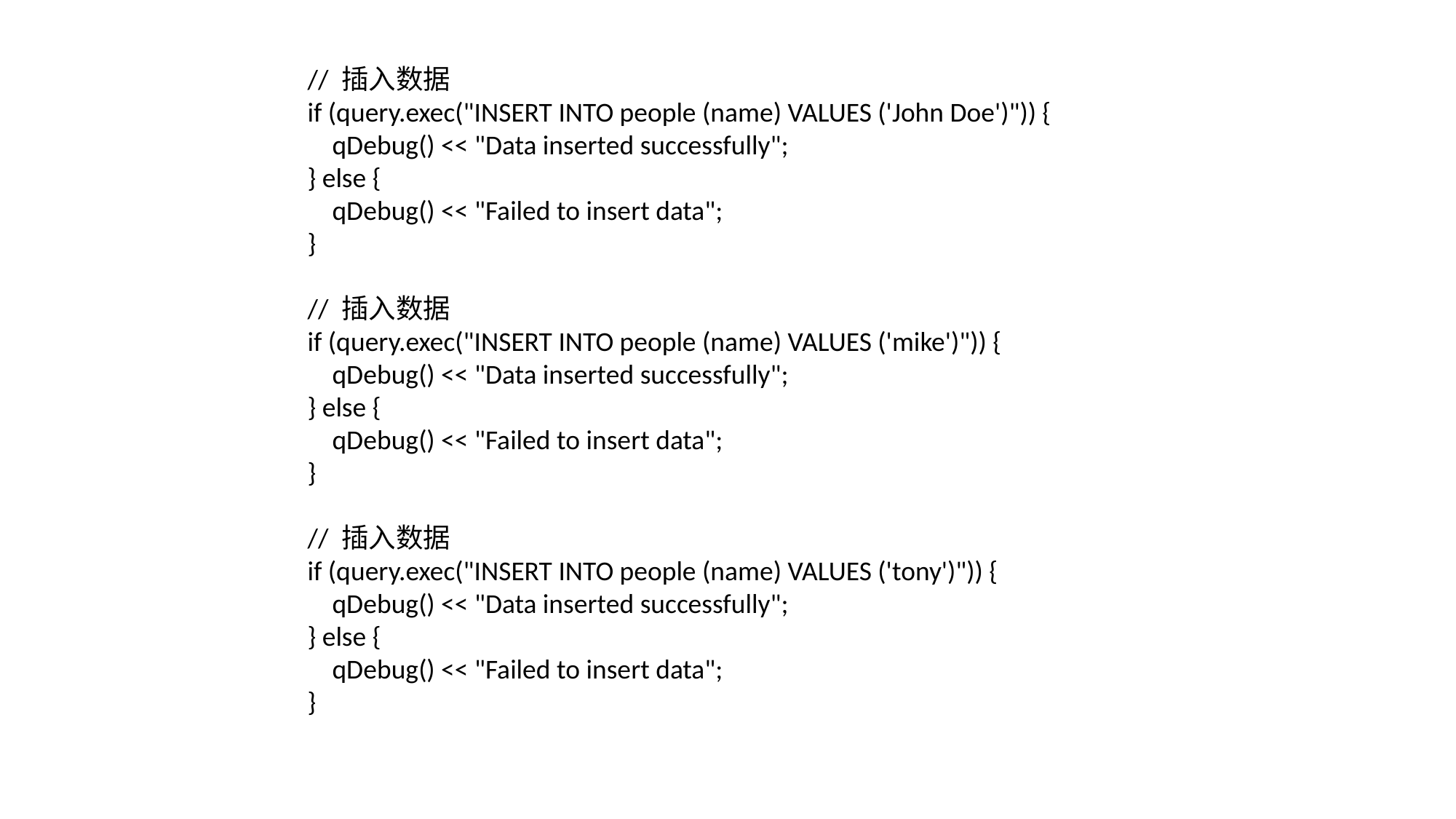

// 插入数据
    if (query.exec("INSERT INTO people (name) VALUES ('John Doe')")) {
        qDebug() << "Data inserted successfully";
    } else {
        qDebug() << "Failed to insert data";
    }

    // 插入数据
    if (query.exec("INSERT INTO people (name) VALUES ('mike')")) {
        qDebug() << "Data inserted successfully";
    } else {
        qDebug() << "Failed to insert data";
    }

    // 插入数据
    if (query.exec("INSERT INTO people (name) VALUES ('tony')")) {
        qDebug() << "Data inserted successfully";
    } else {
        qDebug() << "Failed to insert data";
    }